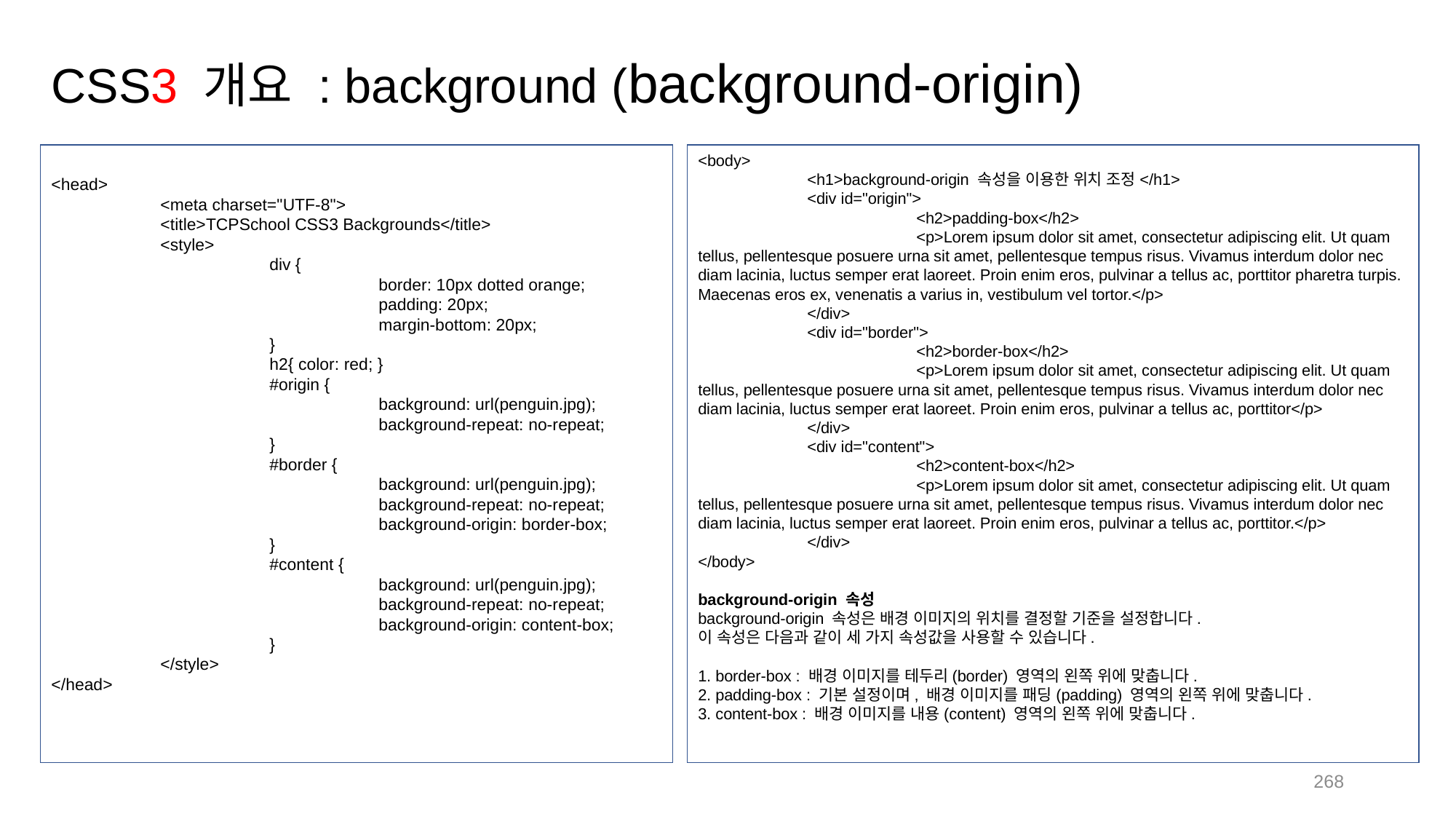

# CSS3 개요 : background (background-origin)
<head>
	<meta charset="UTF-8">
	<title>TCPSchool CSS3 Backgrounds</title>
	<style>
		div {
			border: 10px dotted orange;
			padding: 20px;
			margin-bottom: 20px;
		}
		h2{ color: red; }
		#origin {
			background: url(penguin.jpg);
			background-repeat: no-repeat;
		}
		#border {
			background: url(penguin.jpg);
			background-repeat: no-repeat;
			background-origin: border-box;
		}
		#content {
			background: url(penguin.jpg);
			background-repeat: no-repeat;
			background-origin: content-box;
		}
	</style>
</head>

<body>
	<h1>background-origin 속성을 이용한 위치 조정</h1>
	<div id="origin">
		<h2>padding-box</h2>
		<p>Lorem ipsum dolor sit amet, consectetur adipiscing elit. Ut quam tellus, pellentesque posuere urna sit amet, pellentesque tempus risus. Vivamus interdum dolor nec diam lacinia, luctus semper erat laoreet. Proin enim eros, pulvinar a tellus ac, porttitor pharetra turpis. Maecenas eros ex, venenatis a varius in, vestibulum vel tortor.</p>
	</div>
	<div id="border">
		<h2>border-box</h2>
		<p>Lorem ipsum dolor sit amet, consectetur adipiscing elit. Ut quam tellus, pellentesque posuere urna sit amet, pellentesque tempus risus. Vivamus interdum dolor nec diam lacinia, luctus semper erat laoreet. Proin enim eros, pulvinar a tellus ac, porttitor</p>
	</div>
	<div id="content">
		<h2>content-box</h2>
		<p>Lorem ipsum dolor sit amet, consectetur adipiscing elit. Ut quam tellus, pellentesque posuere urna sit amet, pellentesque tempus risus. Vivamus interdum dolor nec diam lacinia, luctus semper erat laoreet. Proin enim eros, pulvinar a tellus ac, porttitor.</p>
	</div>
</body>

background-origin 속성
background-origin 속성은 배경 이미지의 위치를 결정할 기준을 설정합니다.
이 속성은 다음과 같이 세 가지 속성값을 사용할 수 있습니다.

1. border-box : 배경 이미지를 테두리(border) 영역의 왼쪽 위에 맞춥니다.
2. padding-box : 기본 설정이며, 배경 이미지를 패딩(padding) 영역의 왼쪽 위에 맞춥니다.
3. content-box : 배경 이미지를 내용(content) 영역의 왼쪽 위에 맞춥니다.
268